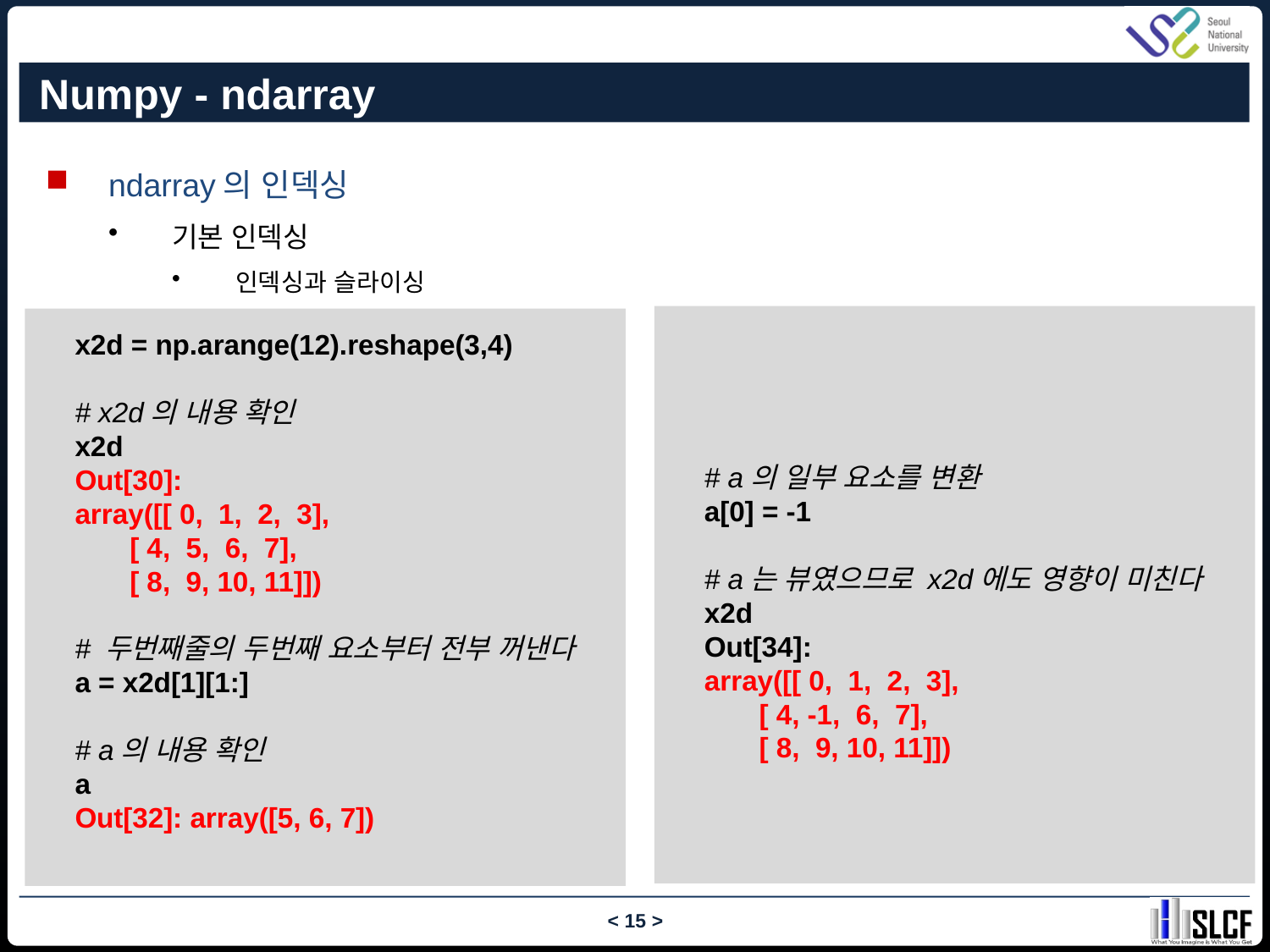

# Numpy - ndarray
ndarray의 인덱싱
기본 인덱싱
인덱싱과 슬라이싱

# a의 일부 요소를 변환
a[0] = -1

# a는 뷰였으므로 x2d에도 영향이 미친다
x2d
Out[34]:
array([[ 0,  1,  2,  3],
       [ 4, -1,  6,  7],
       [ 8,  9, 10, 11]])
x2d = np.arange(12).reshape(3,4)

# x2d의 내용 확인
x2d
Out[30]:
array([[ 0,  1,  2,  3],
       [ 4,  5,  6,  7],
       [ 8,  9, 10, 11]])

# 두번째줄의 두번째 요소부터 전부 꺼낸다
a = x2d[1][1:]

# a의 내용 확인
a
Out[32]: array([5, 6, 7])